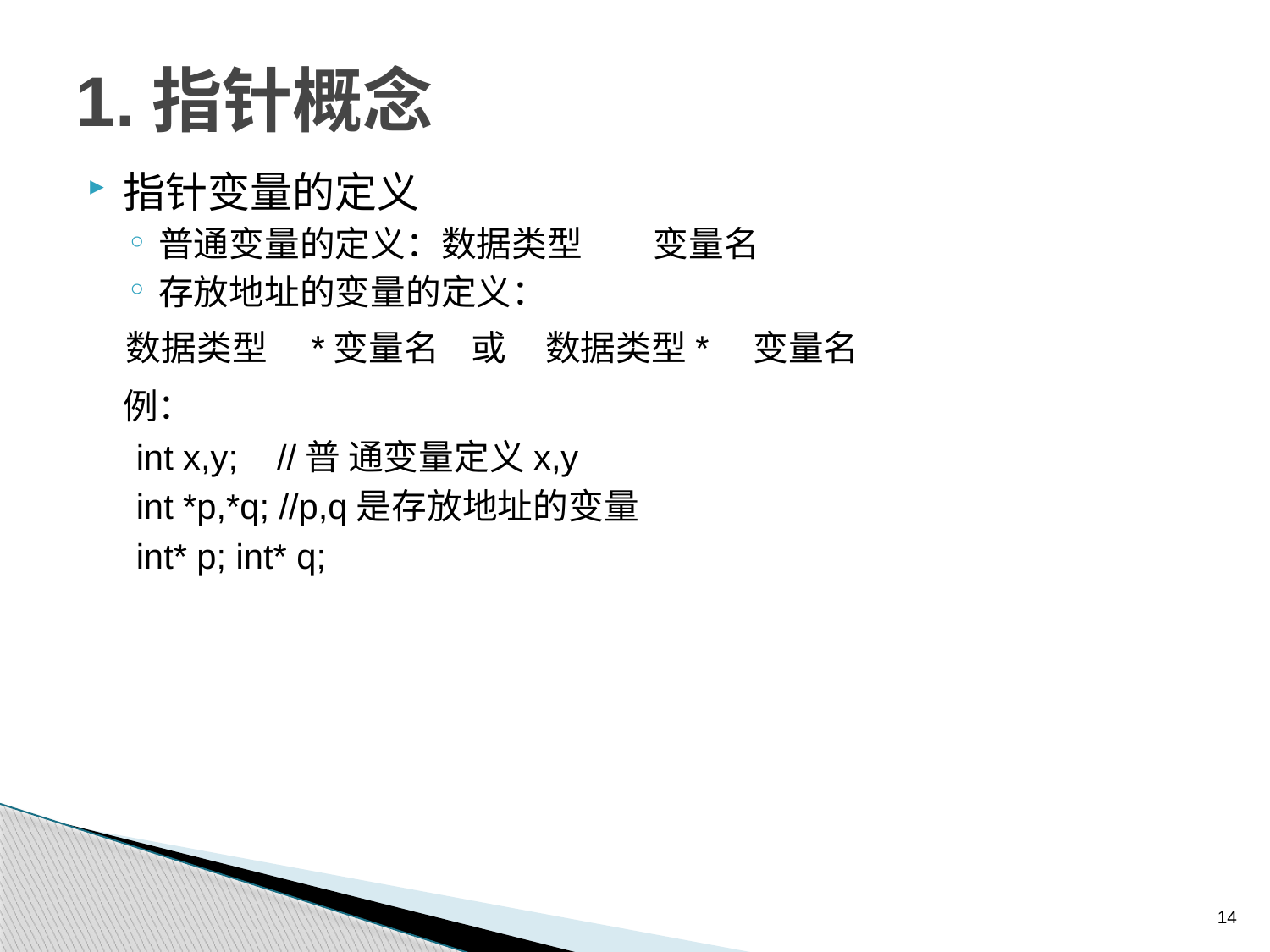

# 1.指针概念
指针变量的定义
普通变量的定义：数据类型　　变量名
存放地址的变量的定义：
   数据类型　*变量名    或     数据类型*　变量名
	例：
     int x,y;    //普 通变量定义x,y
     int *p,*q; //p,q是存放地址的变量
     int* p; int* q;

14